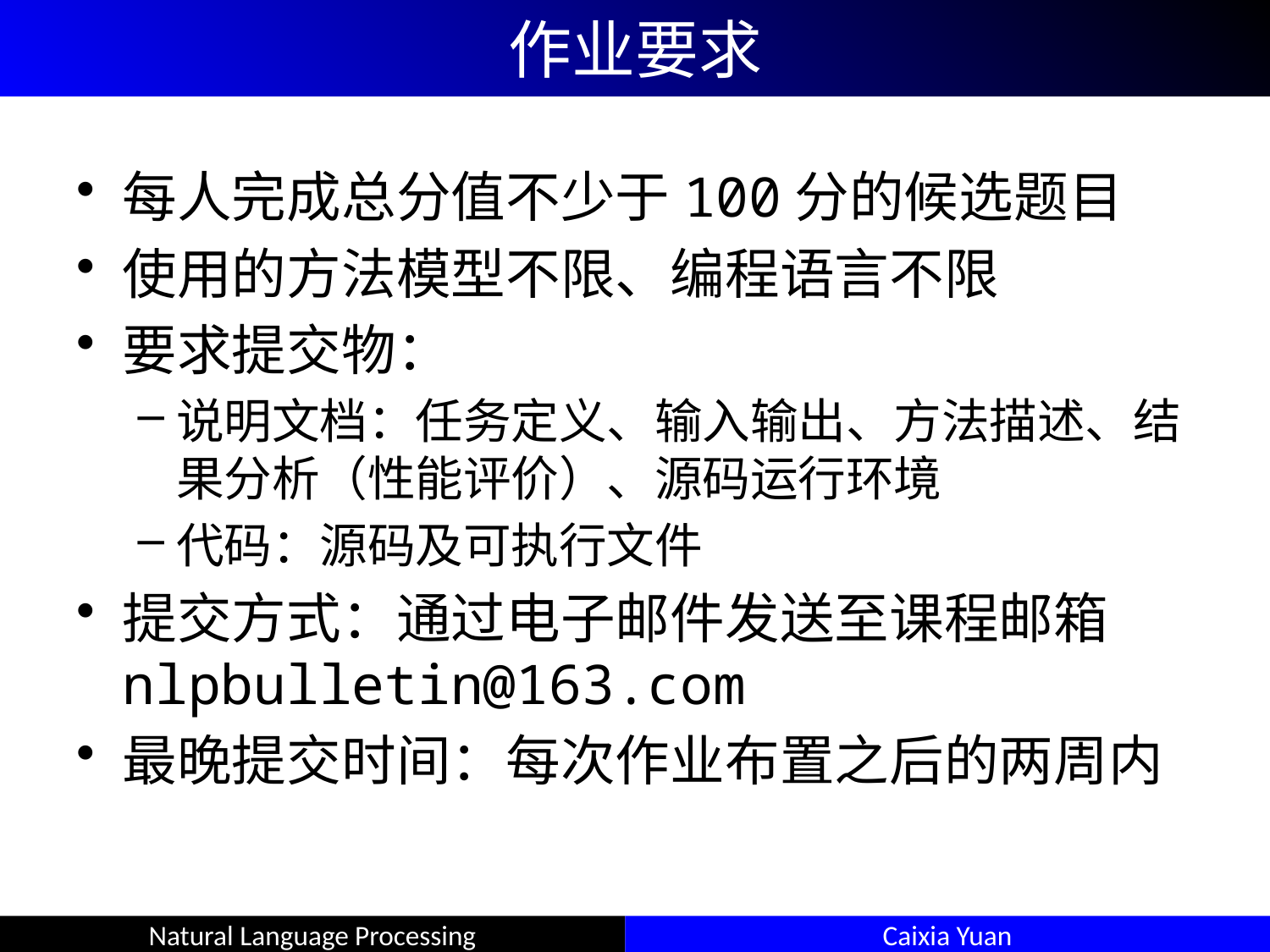

# 作业要求
每人完成总分值不少于100分的候选题目
使用的方法模型不限、编程语言不限
要求提交物：
说明文档：任务定义、输入输出、方法描述、结果分析（性能评价）、源码运行环境
代码：源码及可执行文件
提交方式：通过电子邮件发送至课程邮箱nlpbulletin@163.com
最晚提交时间：每次作业布置之后的两周内